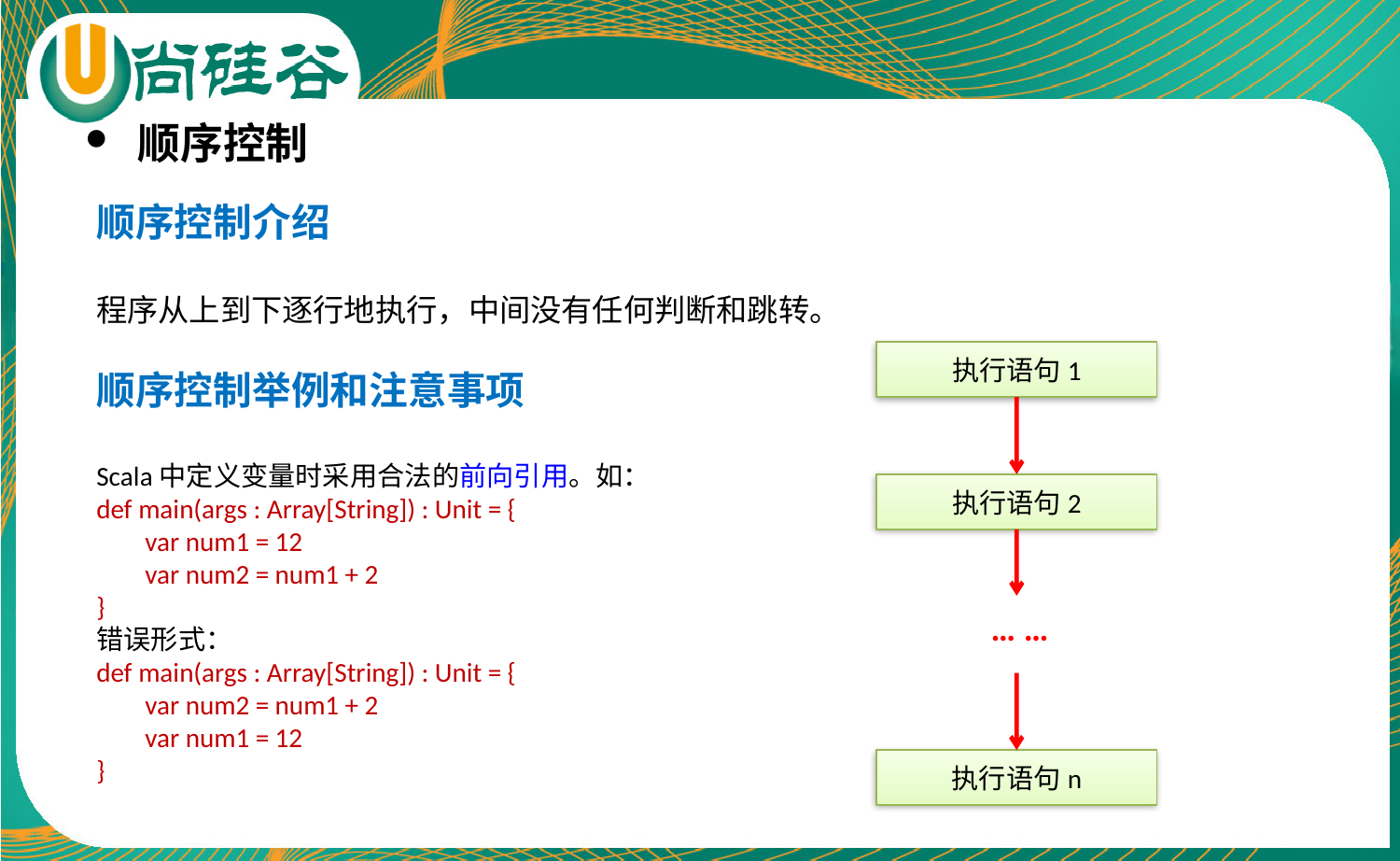

顺序控制

顺序控制介绍

程序从上到下逐行地执行，中间没有任何判断和跳转。

顺序控制举例和注意事项

Scala中定义变量时采用合法的前向引用。如：
def main(args : Array[String]) : Unit = {
        var num1 = 12
        var num2 = num1 + 2
}
错误形式：
def main(args : Array[String]) : Unit = {
        var num2 = num1 + 2
        var num1 = 12
}

执行语句1
执行语句2
… …
执行语句n